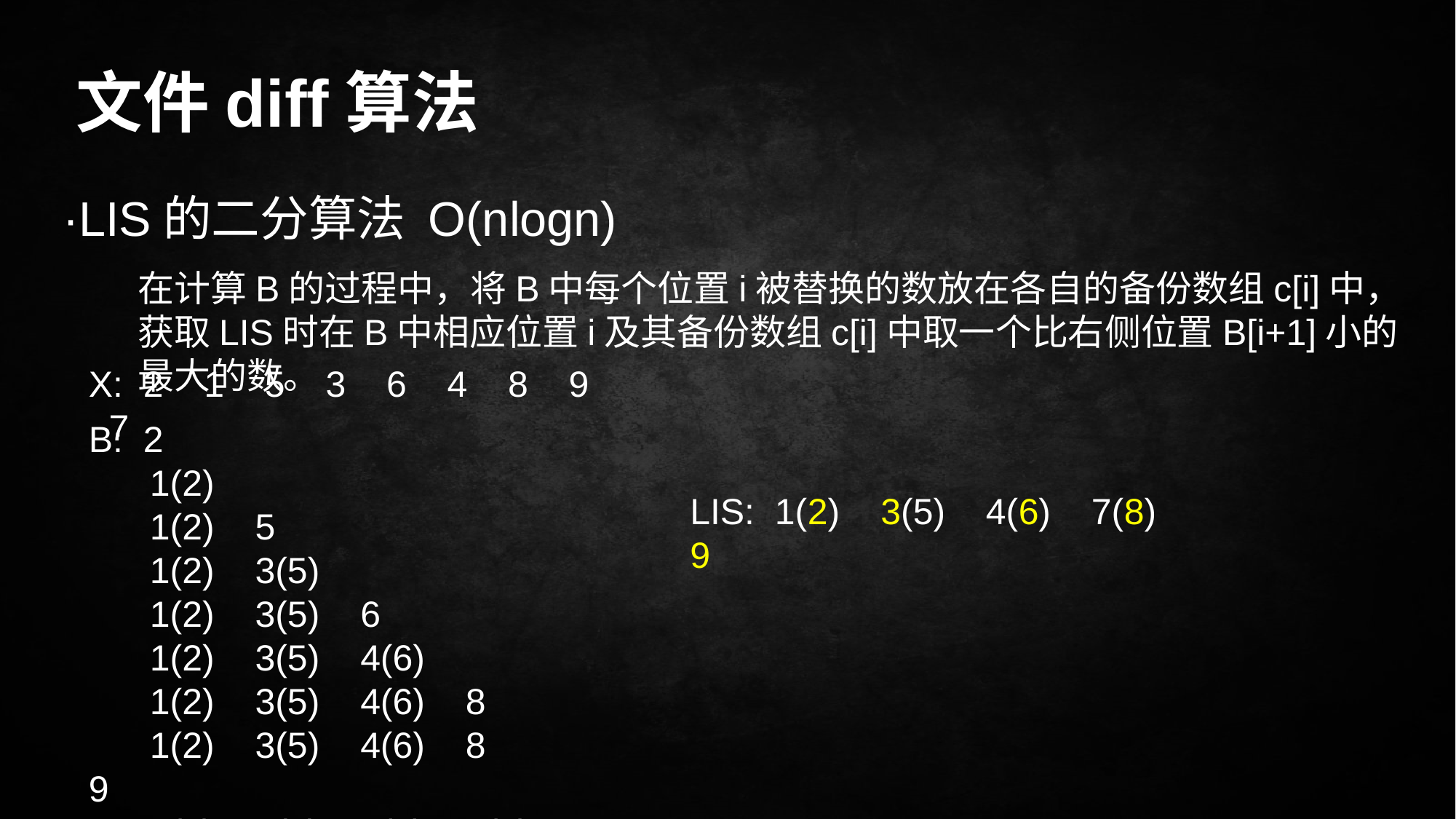

文件diff算法
·LIS的二分算法 O(nlogn)
在计算B的过程中，将B中每个位置i被替换的数放在各自的备份数组c[i]中，获取LIS时在B中相应位置i及其备份数组c[i]中取一个比右侧位置B[i+1]小的最大的数。
X:  2    1    5    3    6    4    8    9    7
B:  2
      1(2)
      1(2)    5
      1(2)    3(5)
      1(2)    3(5)    6
      1(2)    3(5)    4(6)
      1(2)    3(5)    4(6)    8
      1(2)    3(5)    4(6)    8         9
      1(2)    3(5)    4(6)    7(8)    9
LIS:  1(2)    3(5)    4(6)    7(8)    9